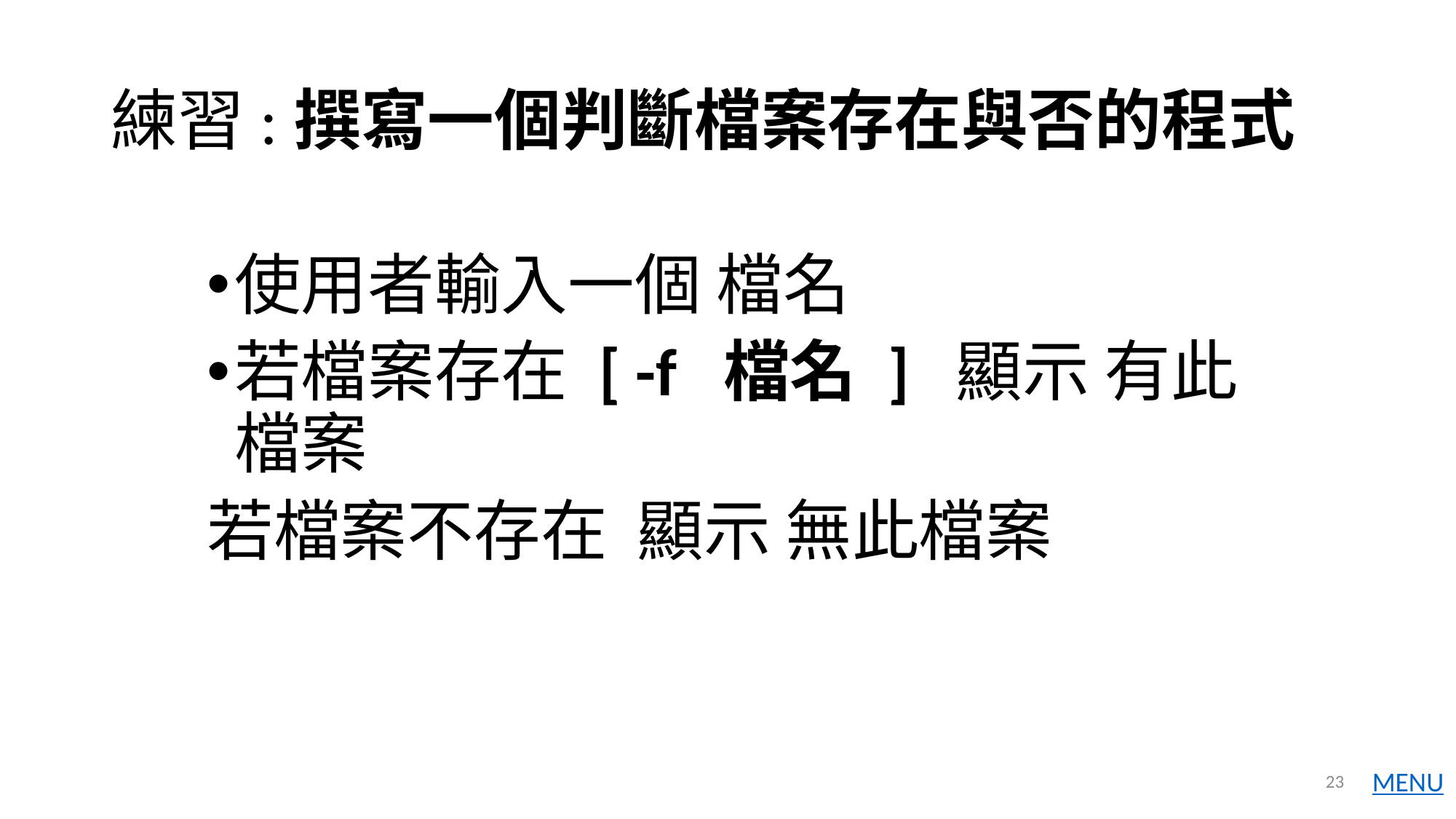

# 練習:撰寫一個判斷檔案存在與否的程式
使用者輸入一個 檔名
若檔案存在 [ -f  檔名 ]  顯示 有此檔案
若檔案不存在  顯示 無此檔案

23